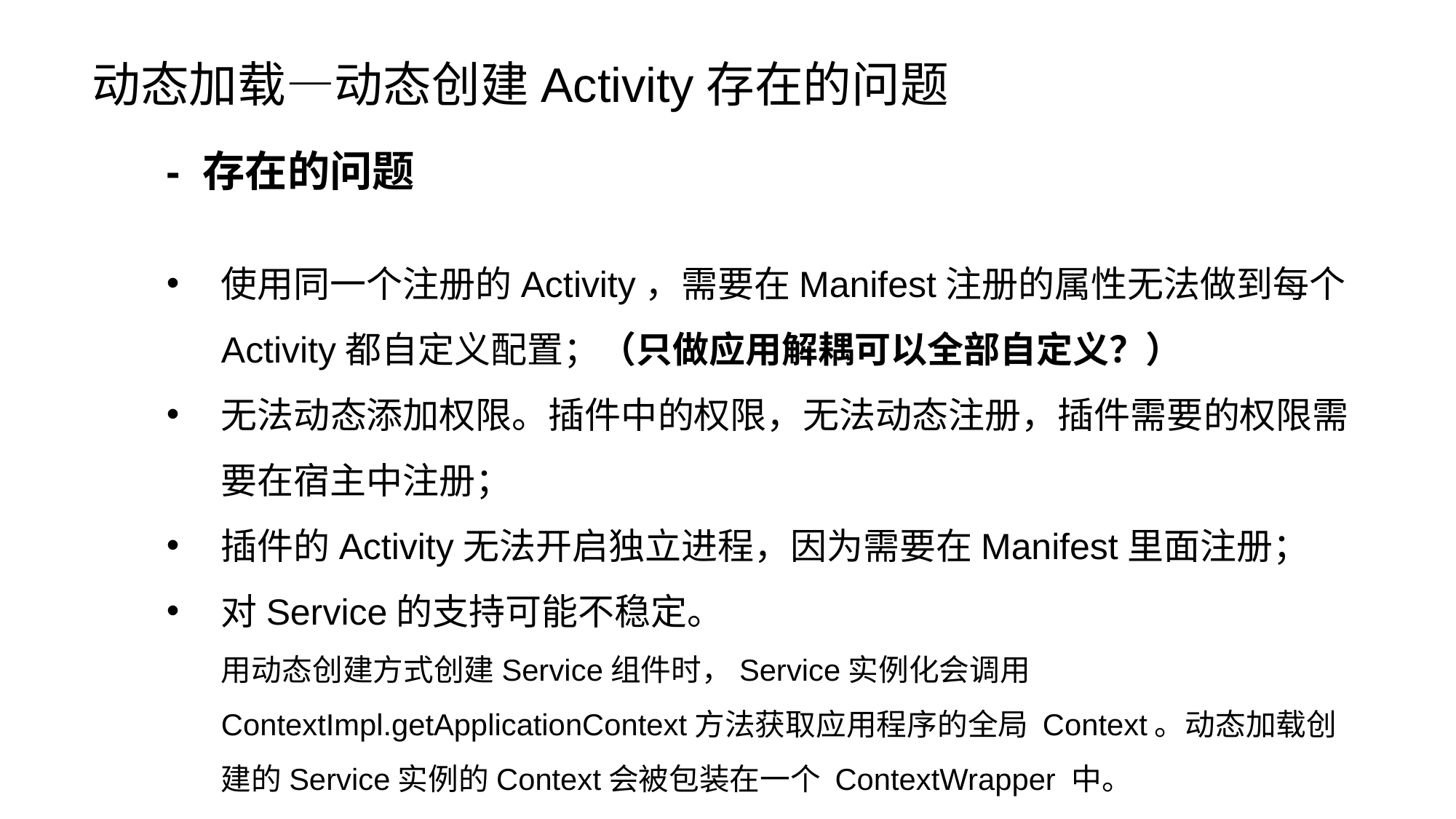

动态加载—动态创建Activity存在的问题
- 存在的问题

使用同一个注册的Activity，需要在Manifest注册的属性无法做到每个Activity都自定义配置；（只做应用解耦可以全部自定义？）
无法动态添加权限。插件中的权限，无法动态注册，插件需要的权限需要在宿主中注册；
插件的Activity无法开启独立进程，因为需要在Manifest里面注册；
对Service的支持可能不稳定。
用动态创建方式创建Service组件时，Service实例化会调用 ContextImpl.getApplicationContext方法获取应用程序的全局 Context。动态加载创建的Service实例的Context会被包装在一个 ContextWrapper 中。